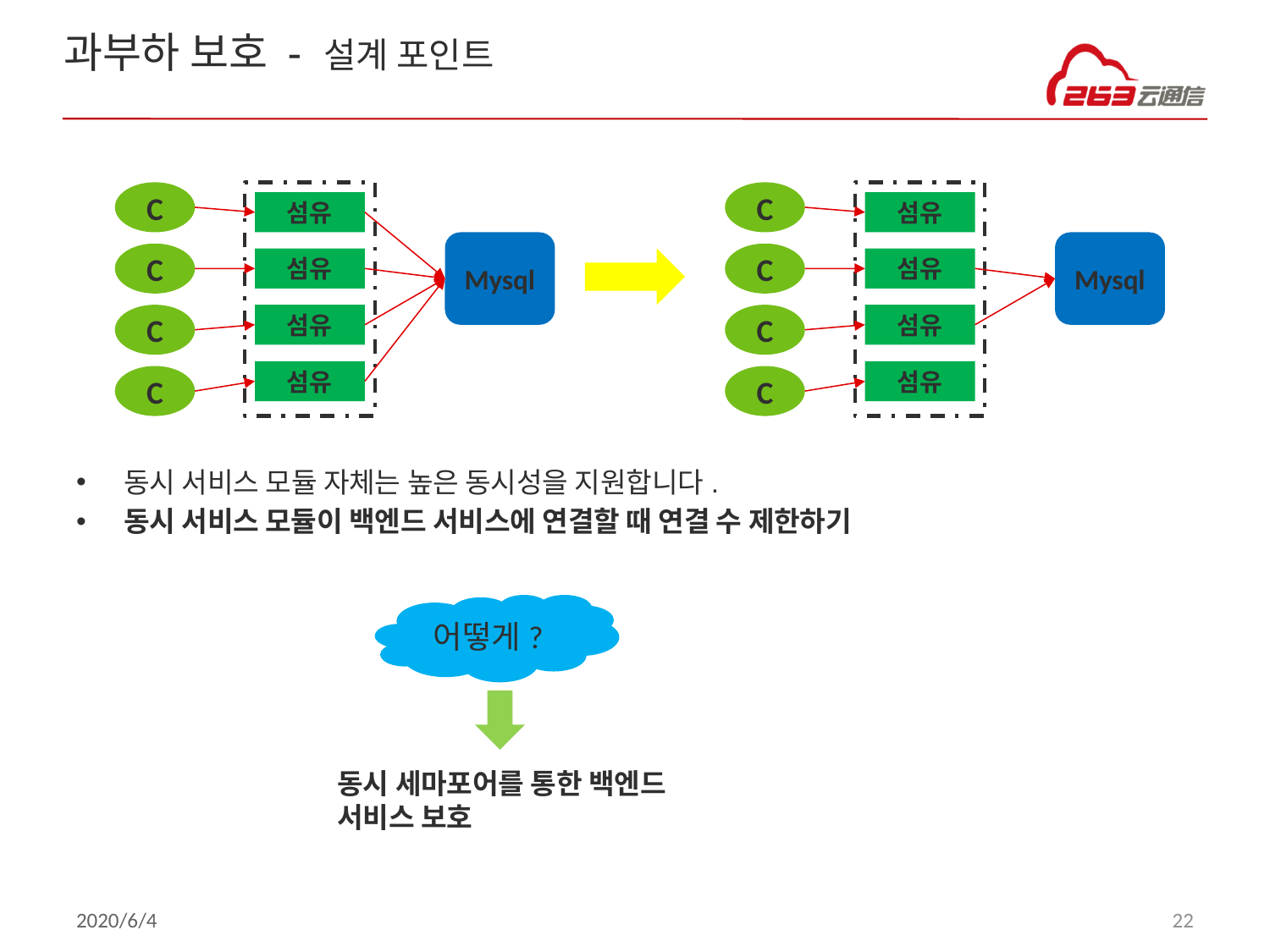

# 과부하 보호 - 설계 포인트
C

C

섬유
섬유
Mysql
Mysql
C
C
섬유

섬유
C
섬유
C
섬유
섬유
섬유
C
C
동시 서비스 모듈 자체는 높은 동시성을 지원합니다.
동시 서비스 모듈이 백엔드 서비스에 연결할 때 연결 수 제한하기
어떻게?

동시 세마포어를 통한 백엔드 서비스 보호